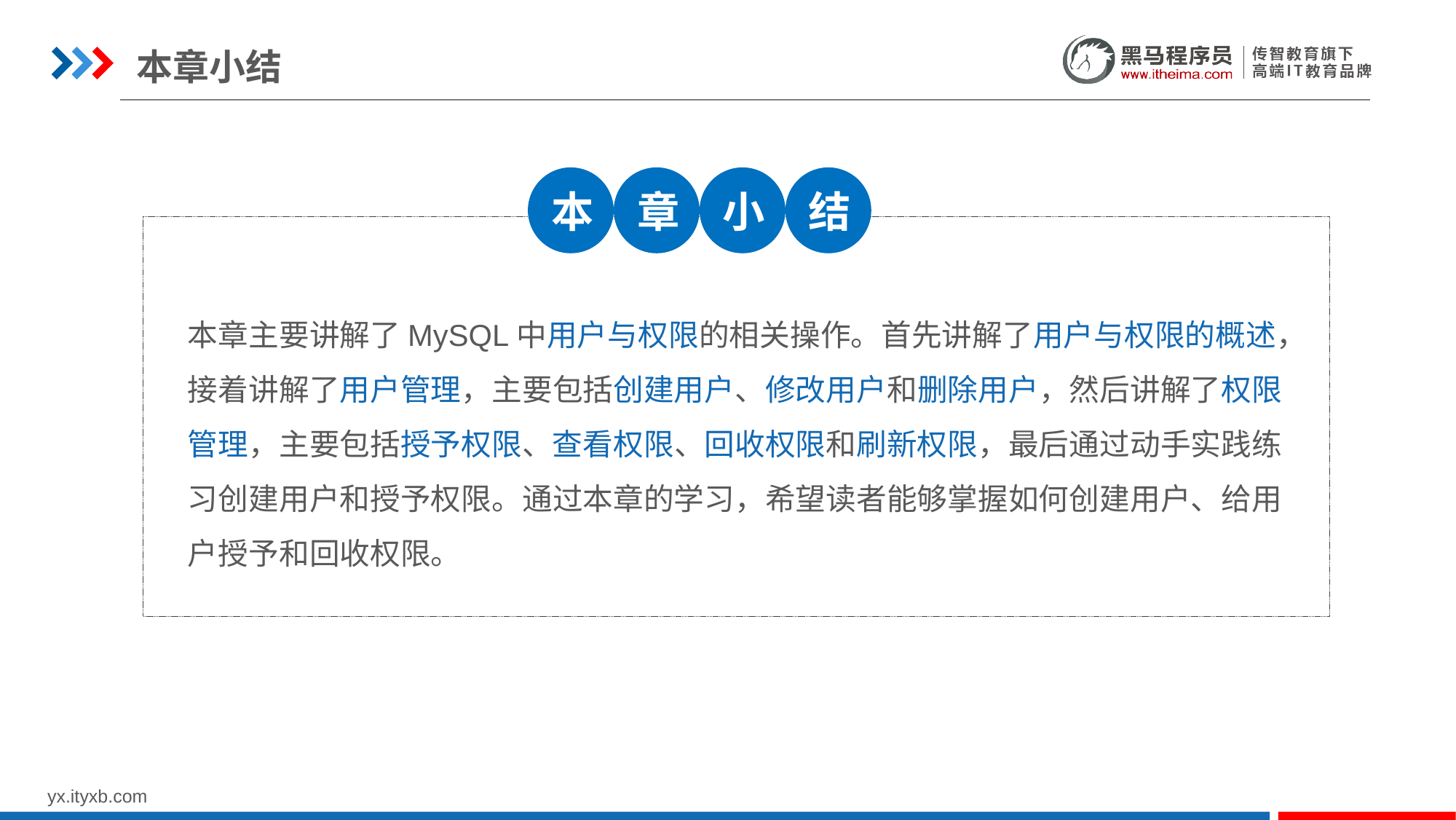

本章小结
本
章
小
结

本章主要讲解了MySQL中用户与权限的相关操作。首先讲解了用户与权限的概述，接着讲解了用户管理，主要包括创建用户、修改用户和删除用户，然后讲解了权限管理，主要包括授予权限、查看权限、回收权限和刷新权限，最后通过动手实践练习创建用户和授予权限。通过本章的学习，希望读者能够掌握如何创建用户、给用户授予和回收权限。